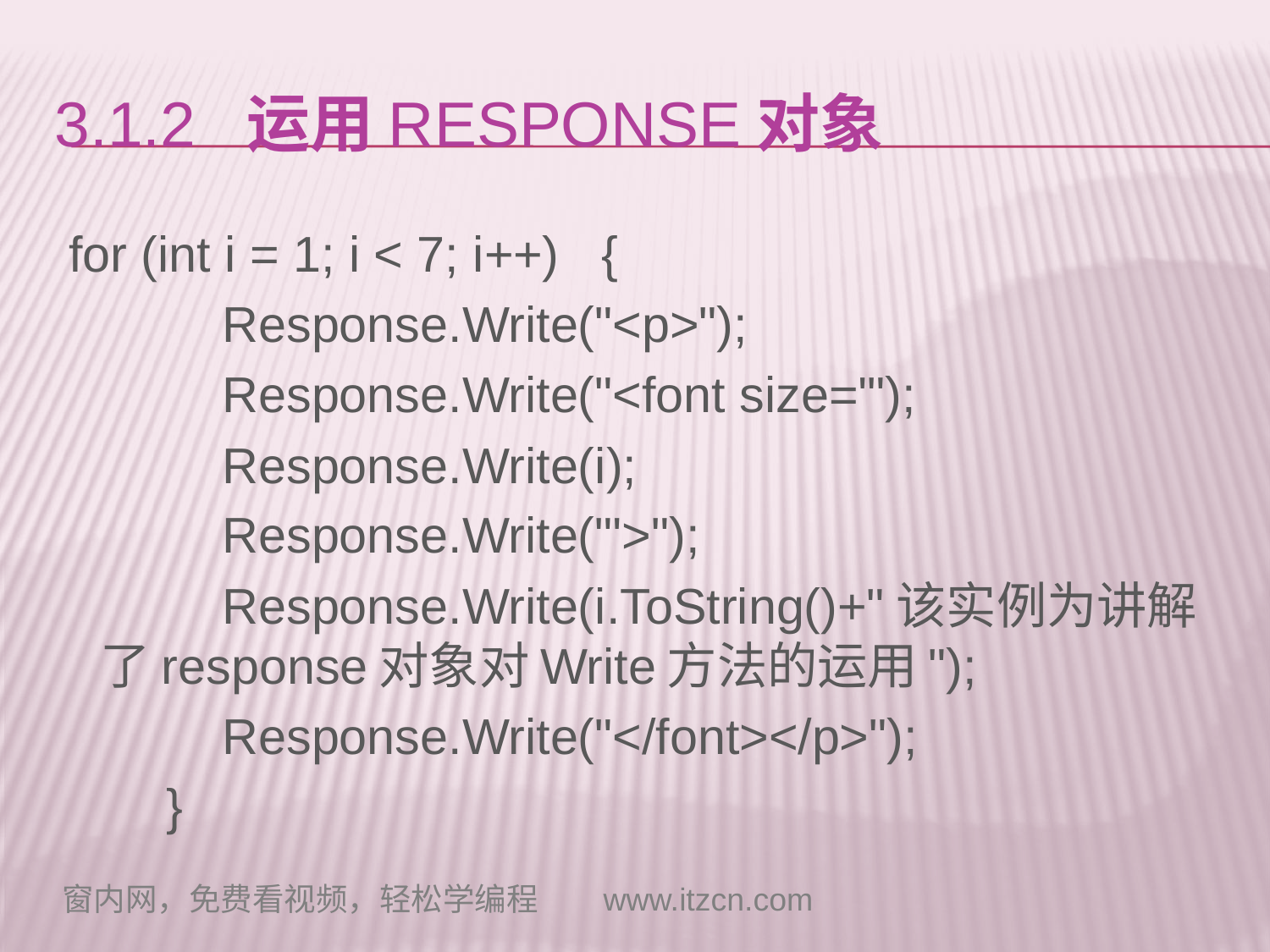

# 3.1.2  运用Response对象
 for (int i = 1; i < 7; i++)   {
            Response.Write("<p>");
            Response.Write("<font size='");
            Response.Write(i);
            Response.Write("'>");
            Response.Write(i.ToString()+"该实例为讲解了response对象对Write方法的运用");
            Response.Write("</font></p>");
        }